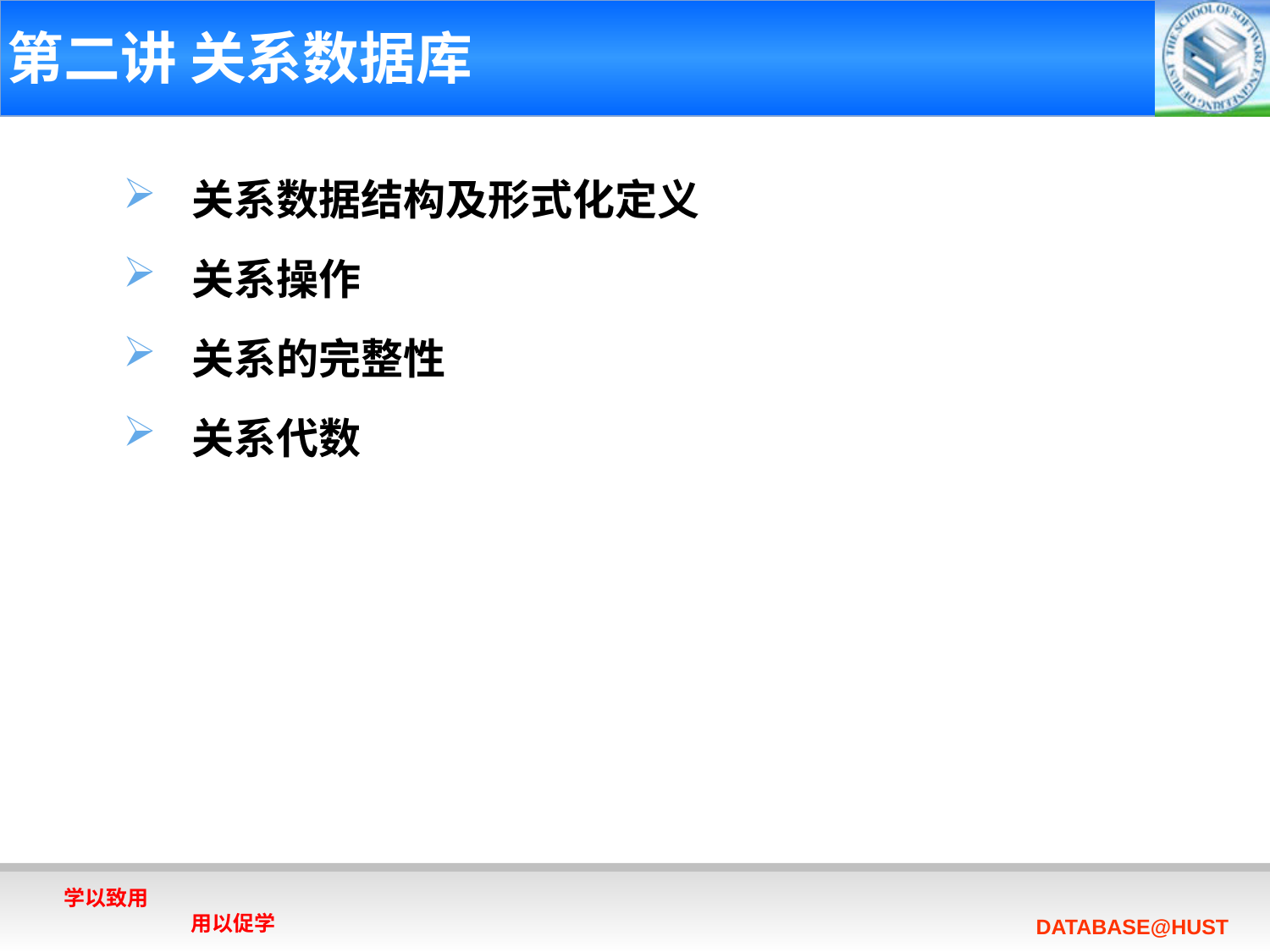

# 第二讲 关系数据库
  关系数据结构及形式化定义
  关系操作
  关系的完整性
  关系代数